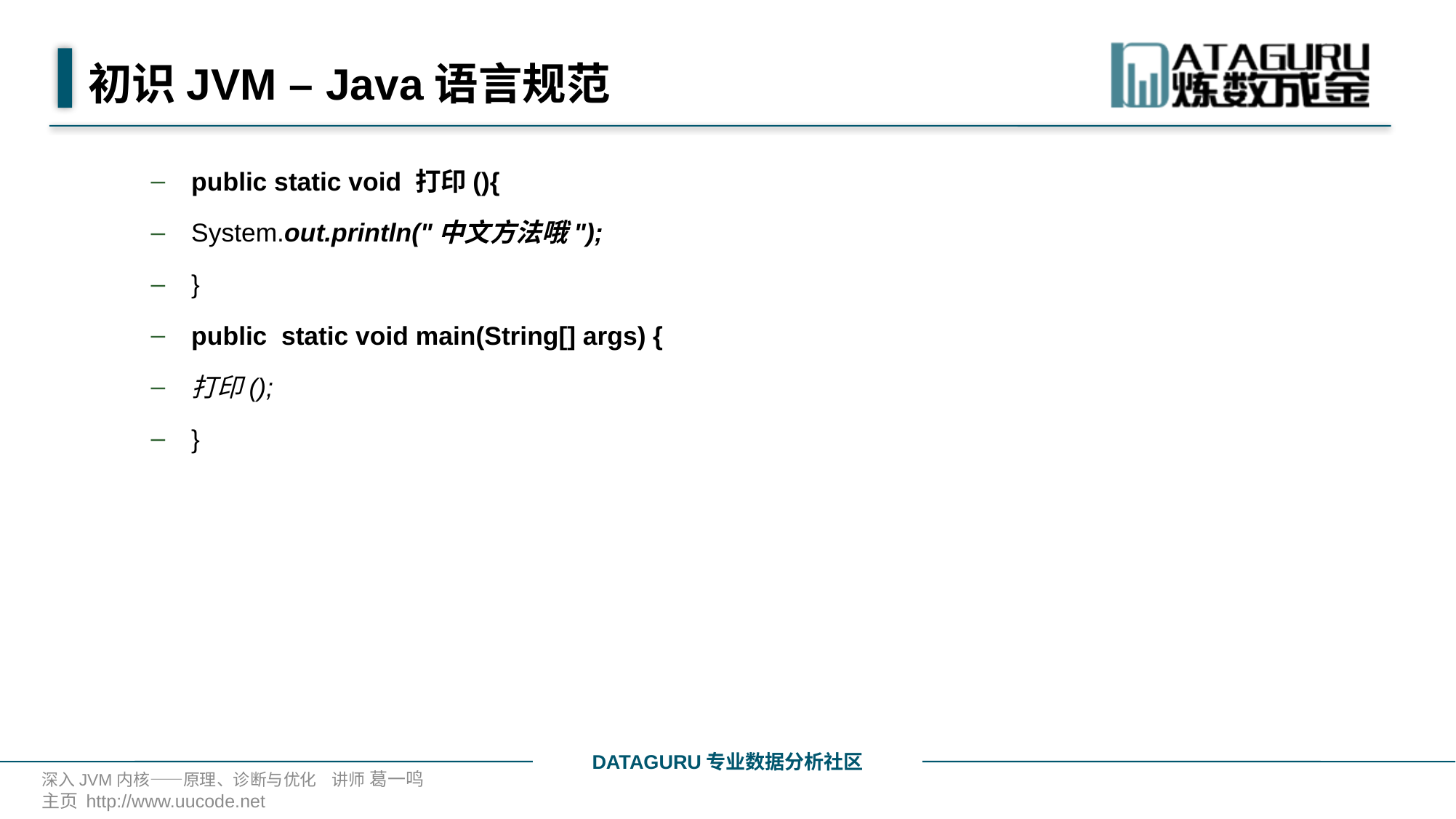

# 初识JVM – Java语言规范
public static void 打印(){
System.out.println("中文方法哦");
}
public  static void main(String[] args) {
打印();
}